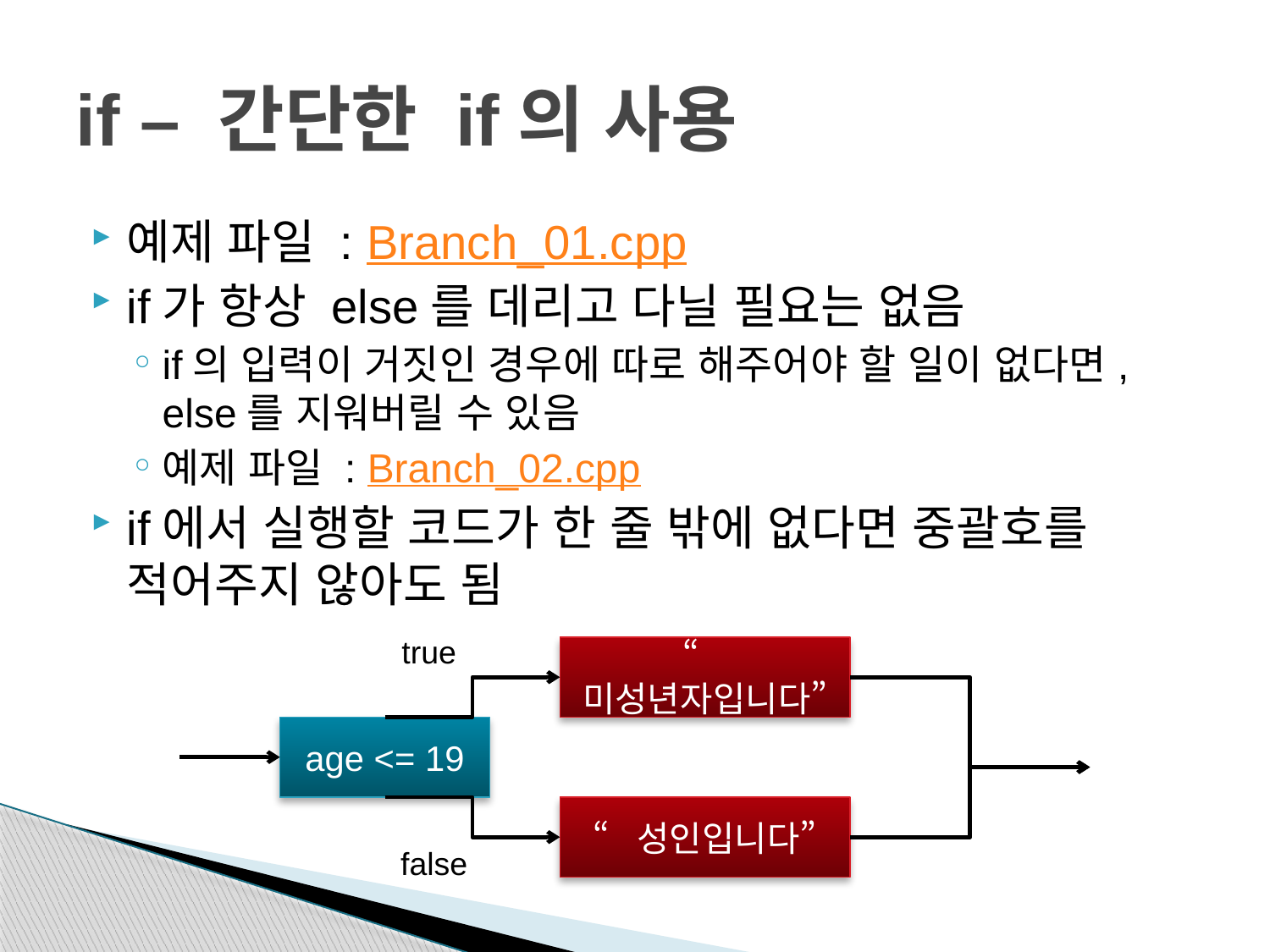

# if – 간단한 if의 사용
예제 파일 : Branch_01.cpp
if가 항상 else를 데리고 다닐 필요는 없음
if의 입력이 거짓인 경우에 따로 해주어야 할 일이 없다면, else를 지워버릴 수 있음
예제 파일 : Branch_02.cpp
if에서 실행할 코드가 한 줄 밖에 없다면 중괄호를
적어주지 않아도 됨
true
“미성년자입니다”
age <= 19
“성인입니다”
false